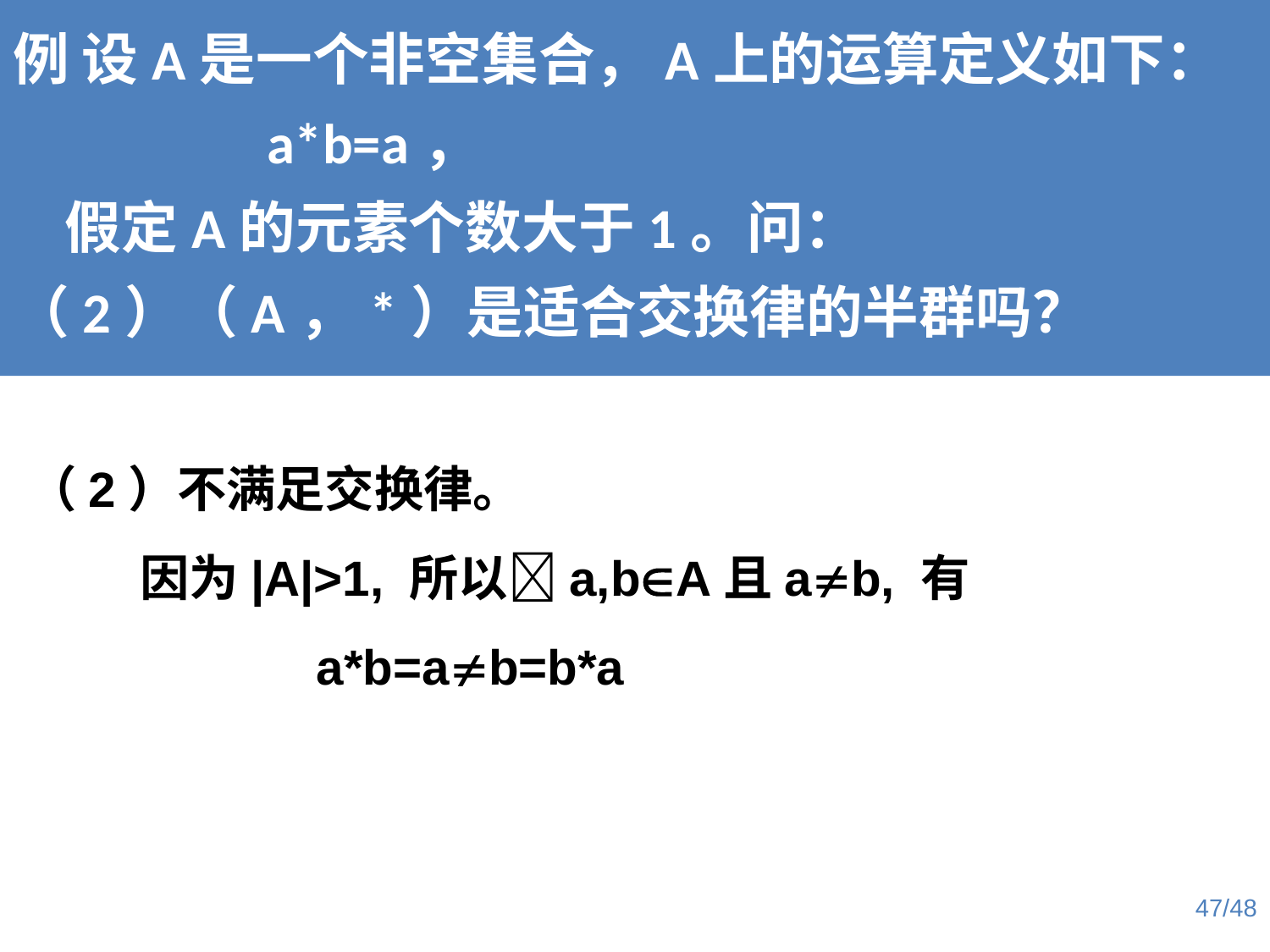

例 设A是一个非空集合，A上的运算定义如下：
                    a*b=a，
   假定A的元素个数大于1。问：
（2）（A，*）是适合交换律的半群吗？
（2）不满足交换律。
         因为|A|>1, 所以∃a,b∈A且a≠b, 有
                     a*b=a≠b=b*a
47/48